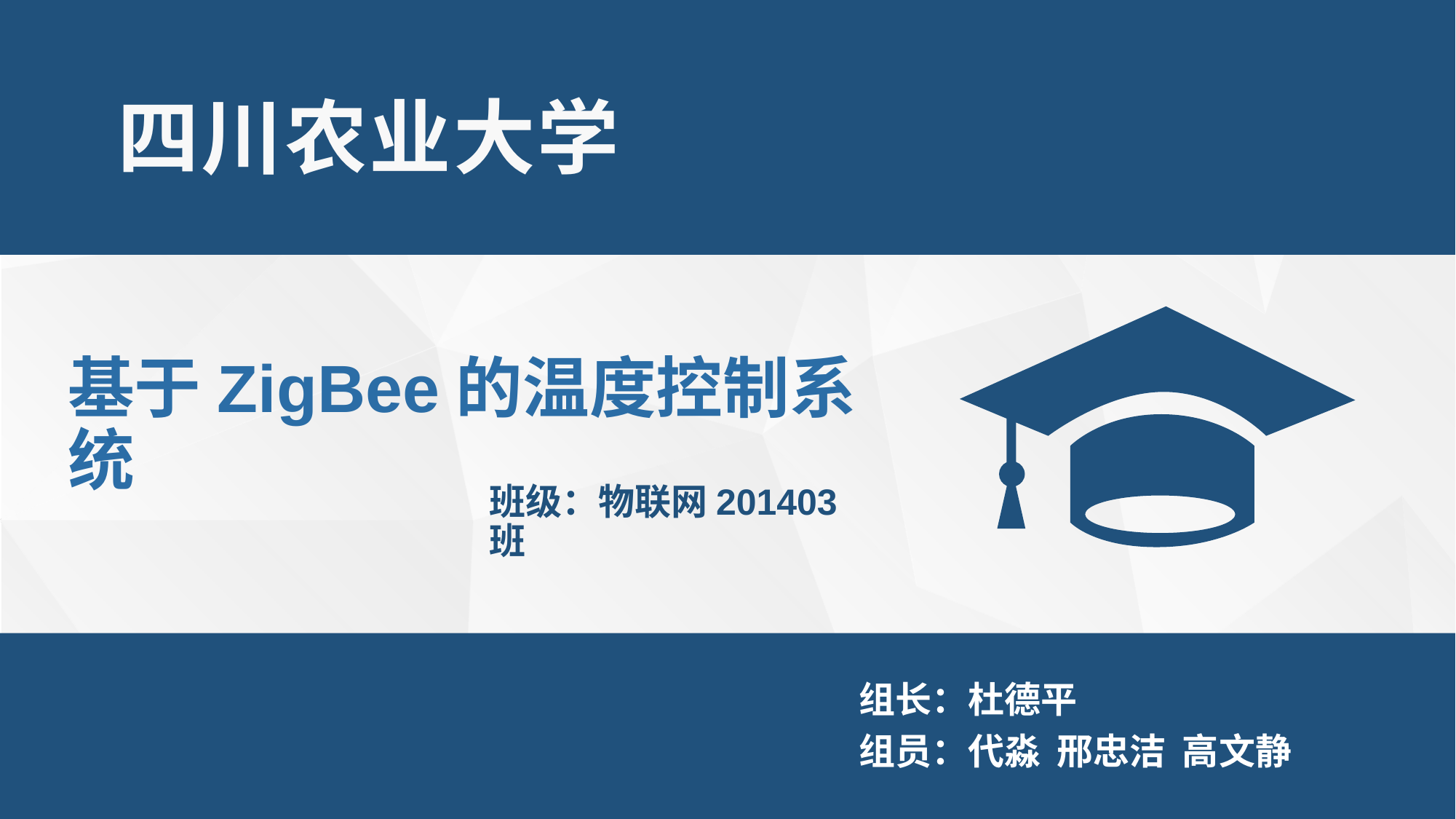

四川农业大学
基于ZigBee的温度控制系统

班级：物联网201403班
组长：杜德平
组员：代淼  邢忠洁  高文静